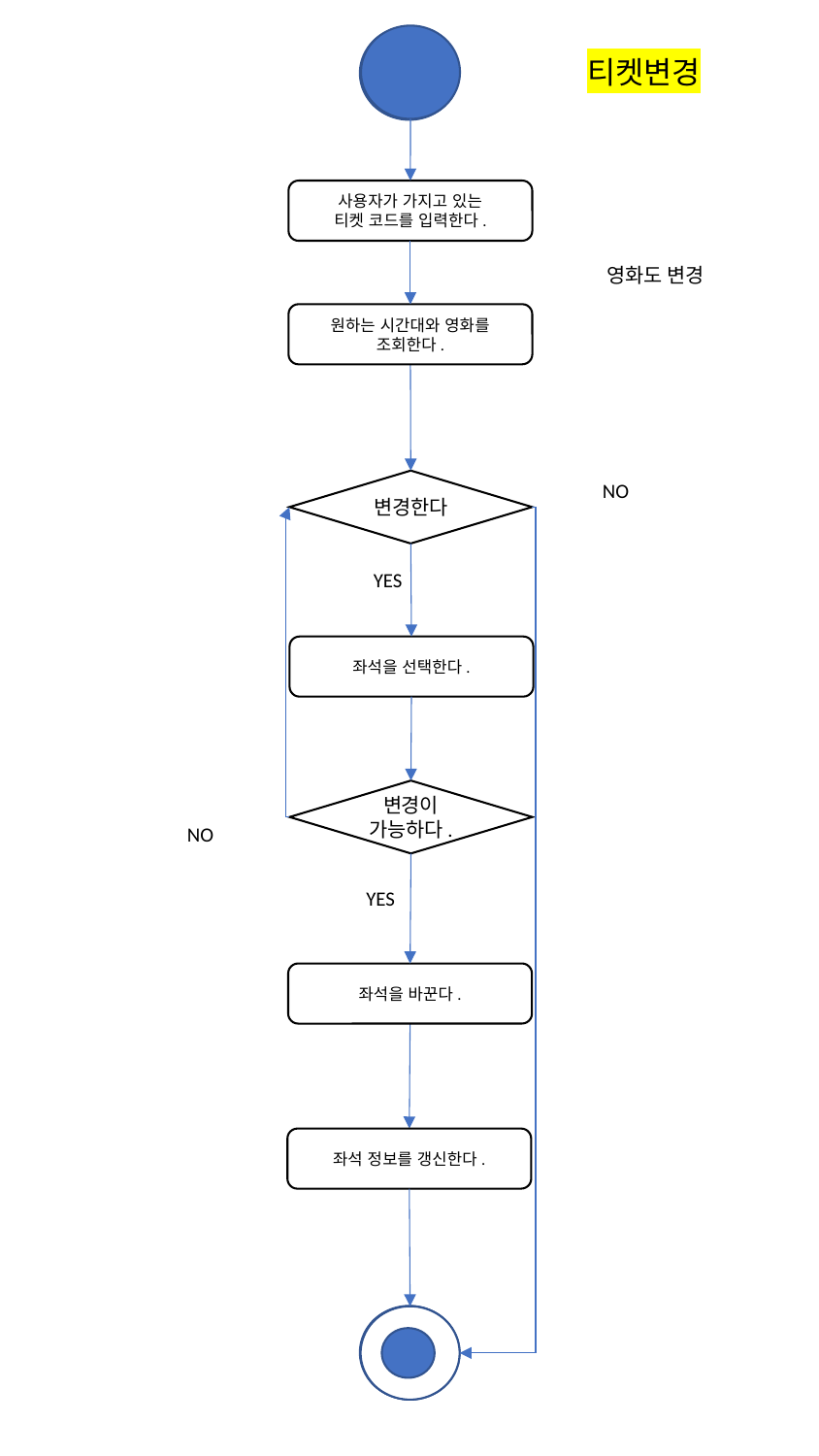

티켓변경
사용자가 가지고 있는
티켓 코드를 입력한다.
영화도 변경
원하는 시간대와 영화를 조회한다.
변경한다
NO
YES
좌석을 선택한다.
변경이 가능하다.
NO
YES
좌석을 바꾼다.
좌석 정보를 갱신한다.